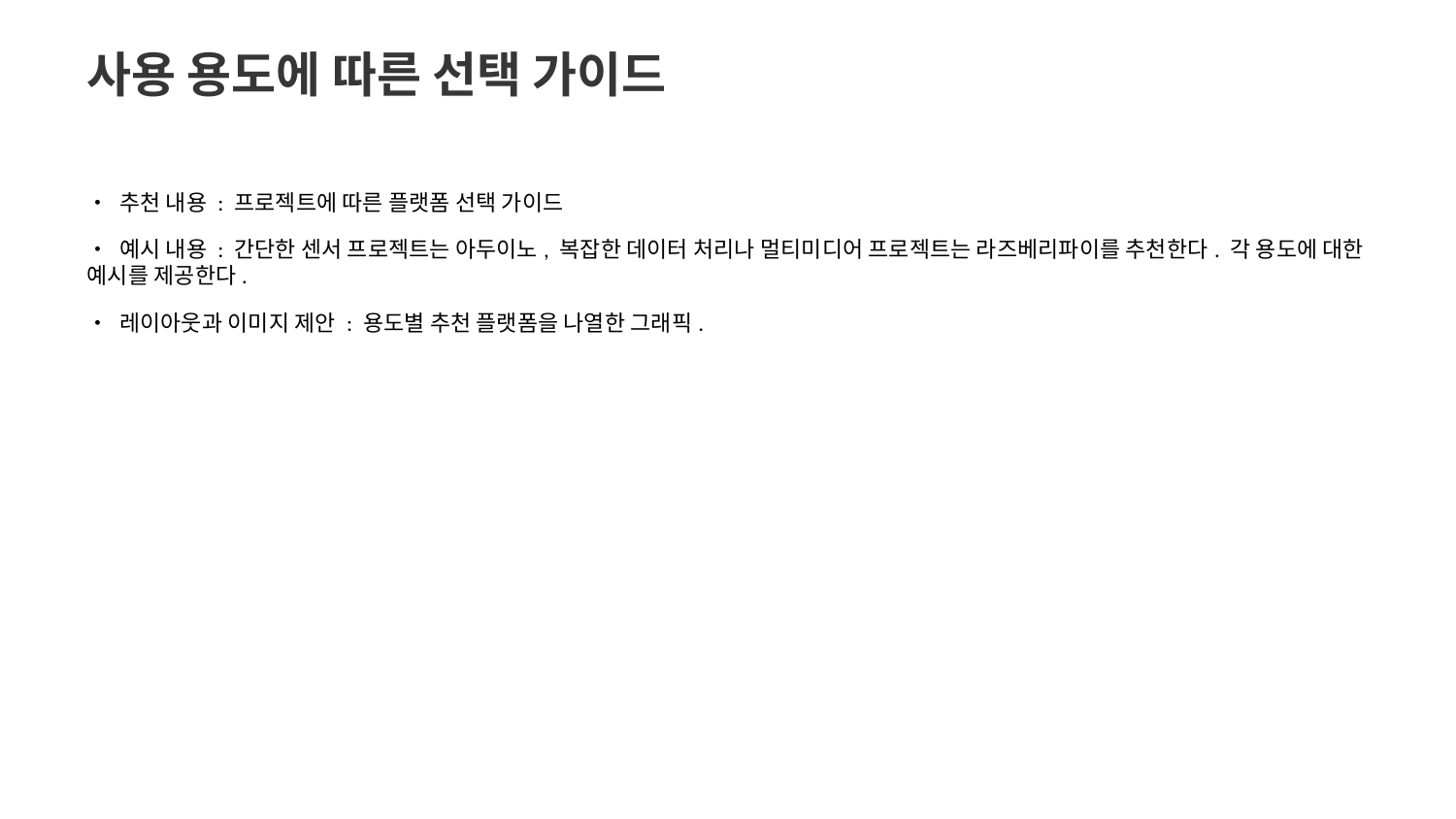

사용 용도에 따른 선택 가이드
• 추천 내용 : 프로젝트에 따른 플랫폼 선택 가이드
• 예시 내용 : 간단한 센서 프로젝트는 아두이노, 복잡한 데이터 처리나 멀티미디어 프로젝트는 라즈베리파이를 추천한다. 각 용도에 대한 예시를 제공한다.
• 레이아웃과 이미지 제안 : 용도별 추천 플랫폼을 나열한 그래픽.